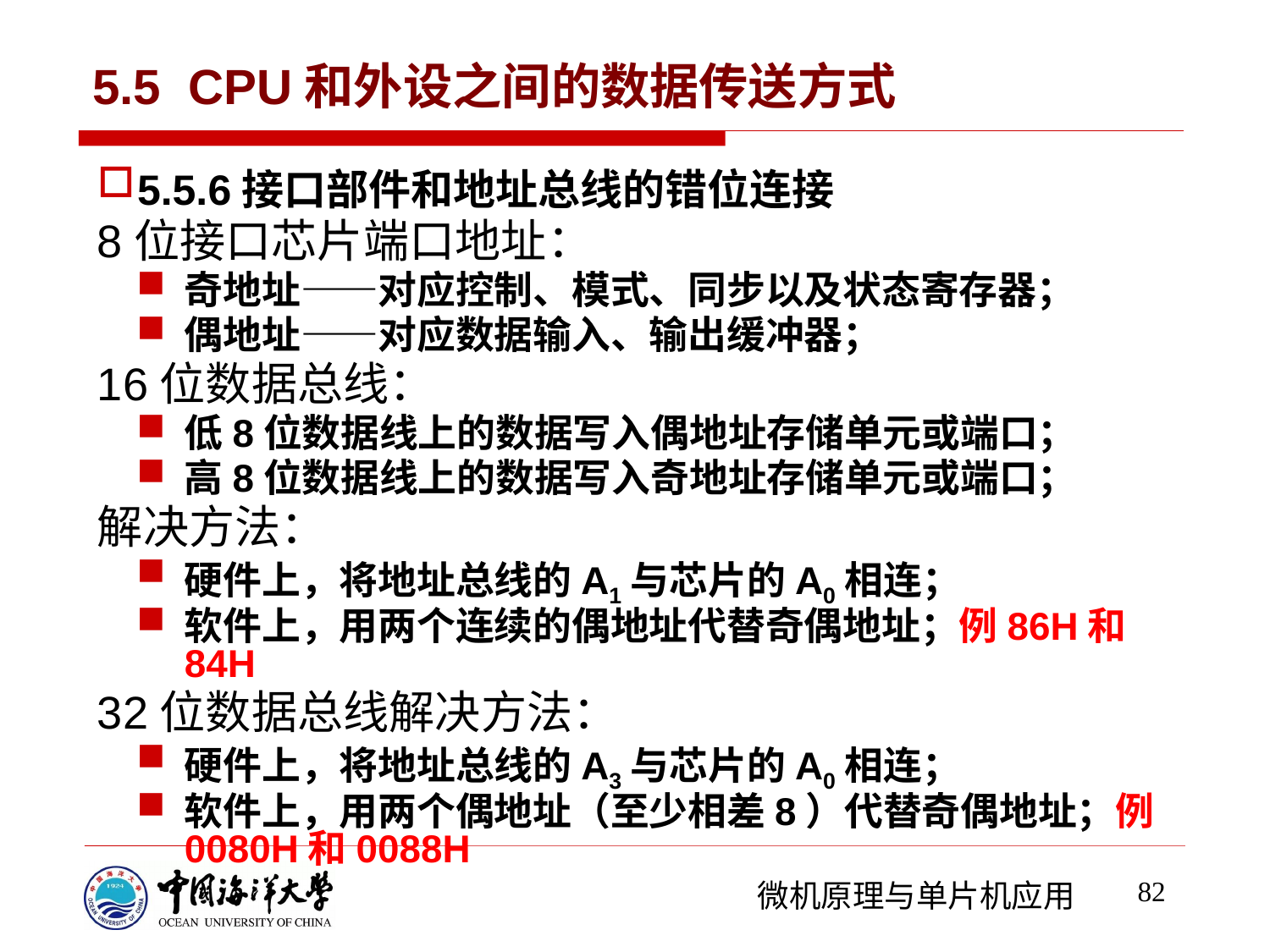

# 5.5  CPU和外设之间的数据传送方式
5.5.6接口部件和地址总线的错位连接
8位接口芯片端口地址：
奇地址——对应控制、模式、同步以及状态寄存器；
偶地址——对应数据输入、输出缓冲器；
16位数据总线：
低8位数据线上的数据写入偶地址存储单元或端口；
高8位数据线上的数据写入奇地址存储单元或端口；
解决方法：
硬件上，将地址总线的A1与芯片的A0相连；
软件上，用两个连续的偶地址代替奇偶地址；例86H和84H
32位数据总线解决方法：
硬件上，将地址总线的A3与芯片的A0相连；
软件上，用两个偶地址（至少相差8）代替奇偶地址；例0080H和0088H
82